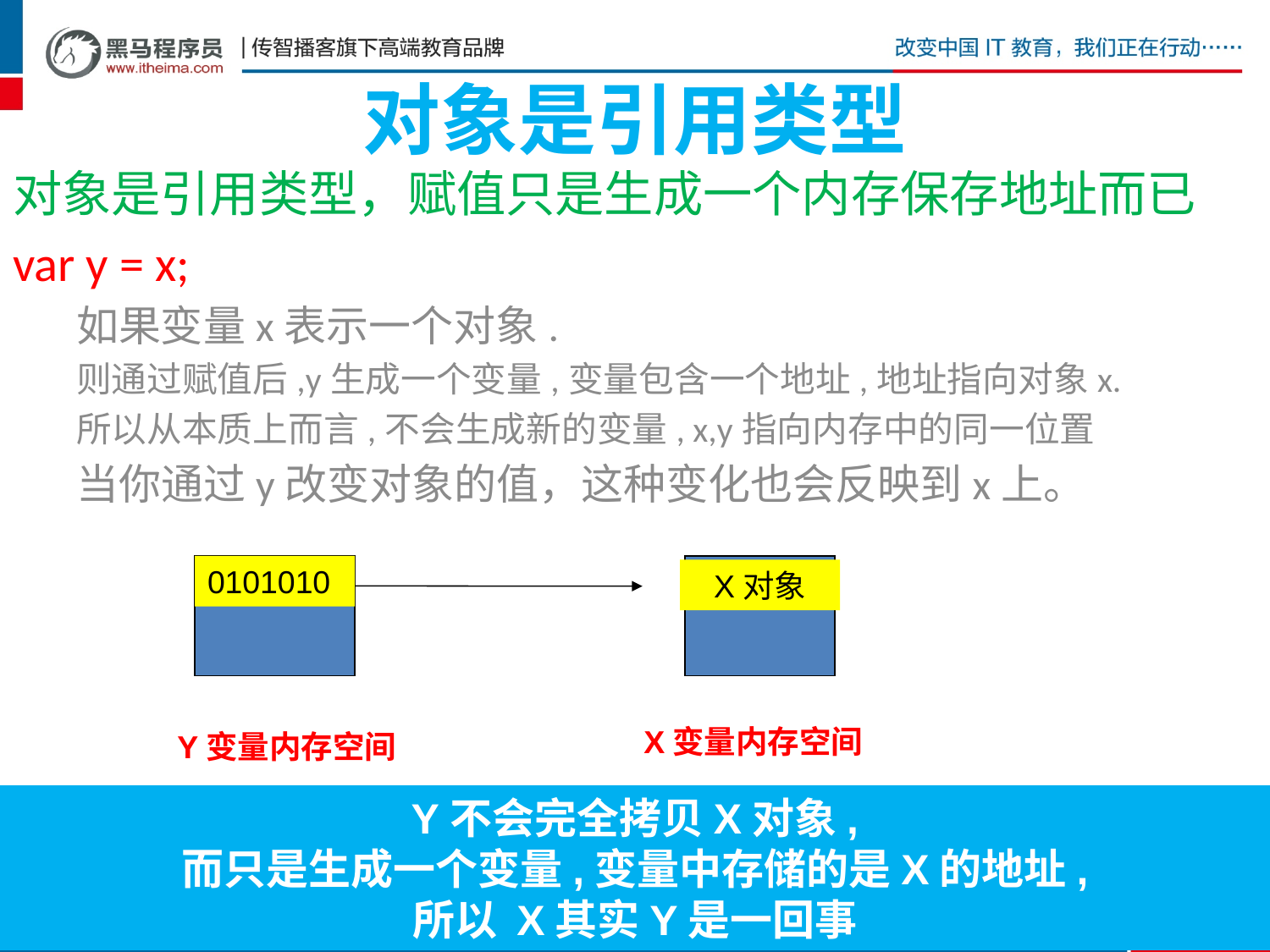

# 对象是引用类型
对象是引用类型，赋值只是生成一个内存保存地址而已
var y = x;
如果变量x表示一个对象.
则通过赋值后,y生成一个变量,变量包含一个地址,地址指向对象x.
所以从本质上而言,不会生成新的变量, x,y指向内存中的同一位置
当你通过y改变对象的值，这种变化也会反映到x上。

0101010

X对象
X变量内存空间
Y变量内存空间
Y不会完全拷贝X对象,
而只是生成一个变量,变量中存储的是X的地址,
所以 X其实Y是一回事